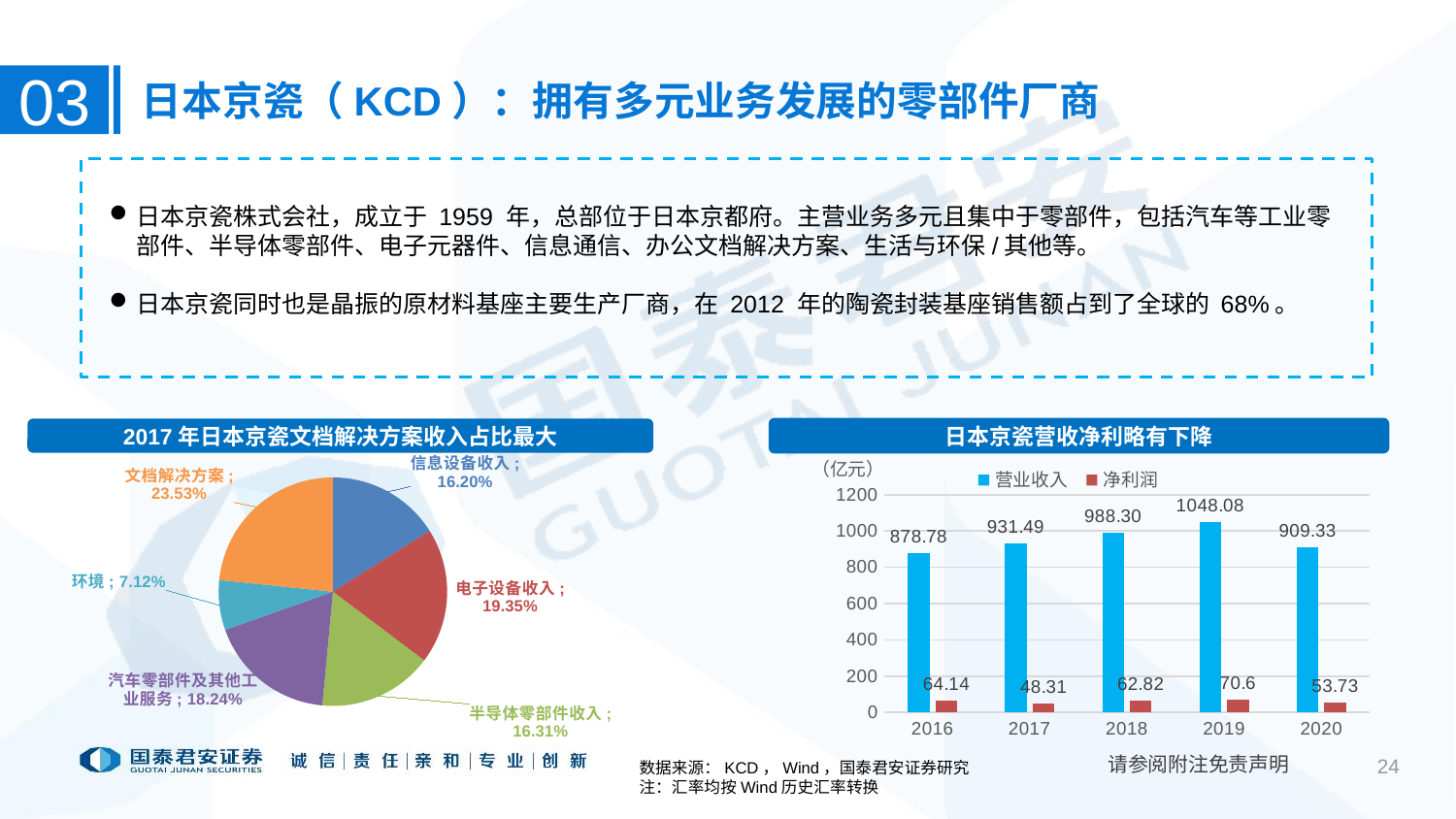

03

日本京瓷（KCD）：拥有多元业务发展的零部件厂商

日本京瓷株式会社，成立于 1959 年，总部位于日本京都府。主营业务多元且集中于零部件，包括汽车等工业零部件、半导体零部件、电子元器件、信息通信、办公文档解决方案、生活与环保/其他等。

日本京瓷同时也是晶振的原材料基座主要生产厂商，在 2012 年的陶瓷封装基座销售额占到了全球的 68%。
日本京瓷营收净利略有下降
2017年日本京瓷文档解决方案收入占比最大
（亿元）

### Chart

| Category |  |
|---|---|
| 信息设备收入 | 0.162 |
| 电子设备收入 | 0.1935 |
| 半导体零部件收入 | 0.1631 |
| 汽车零部件及其他工业服务 | 0.18239999999999998 |
| 环境 | 0.0712 |
| 文档解决方案 | 0.2353 |

### Chart

| Category | 营业收入 | 净利润 |
|---|---|---|
| 2016 | 878.7782 | 64.14 |
| 2017 | 931.4939 | 48.31 |
| 2018 | 988.3036 | 62.82 |
| 2019 | 1048.0833 | 70.6 |
| 2020 | 909.328239 | 53.73 |
数据来源：KCD，Wind，国泰君安证券研究
注：汇率均按Wind历史汇率转换